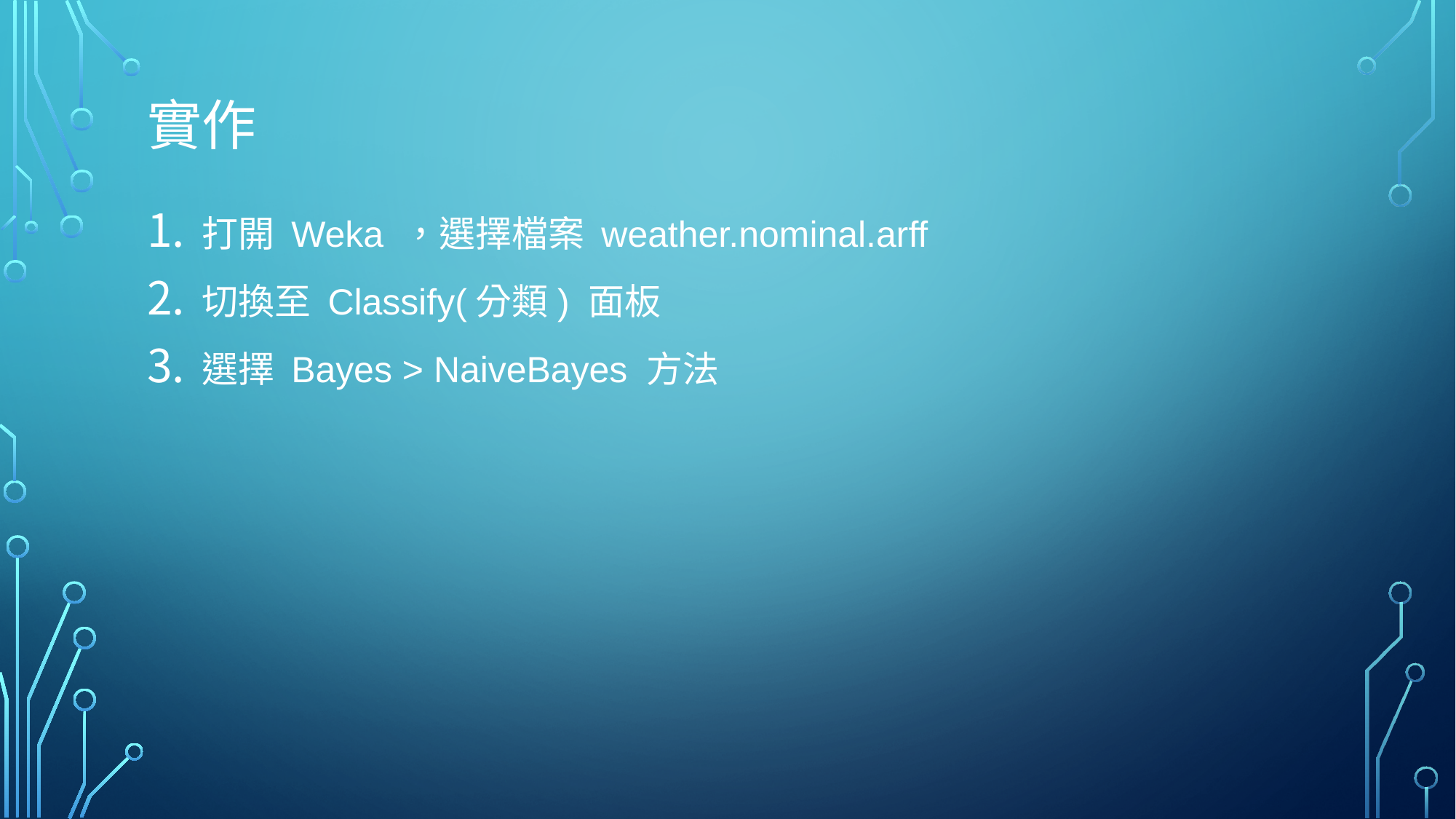

# 實作
打開 Weka ，選擇檔案 weather.nominal.arff
切換至 Classify(分類) 面板
選擇 Bayes > NaiveBayes 方法